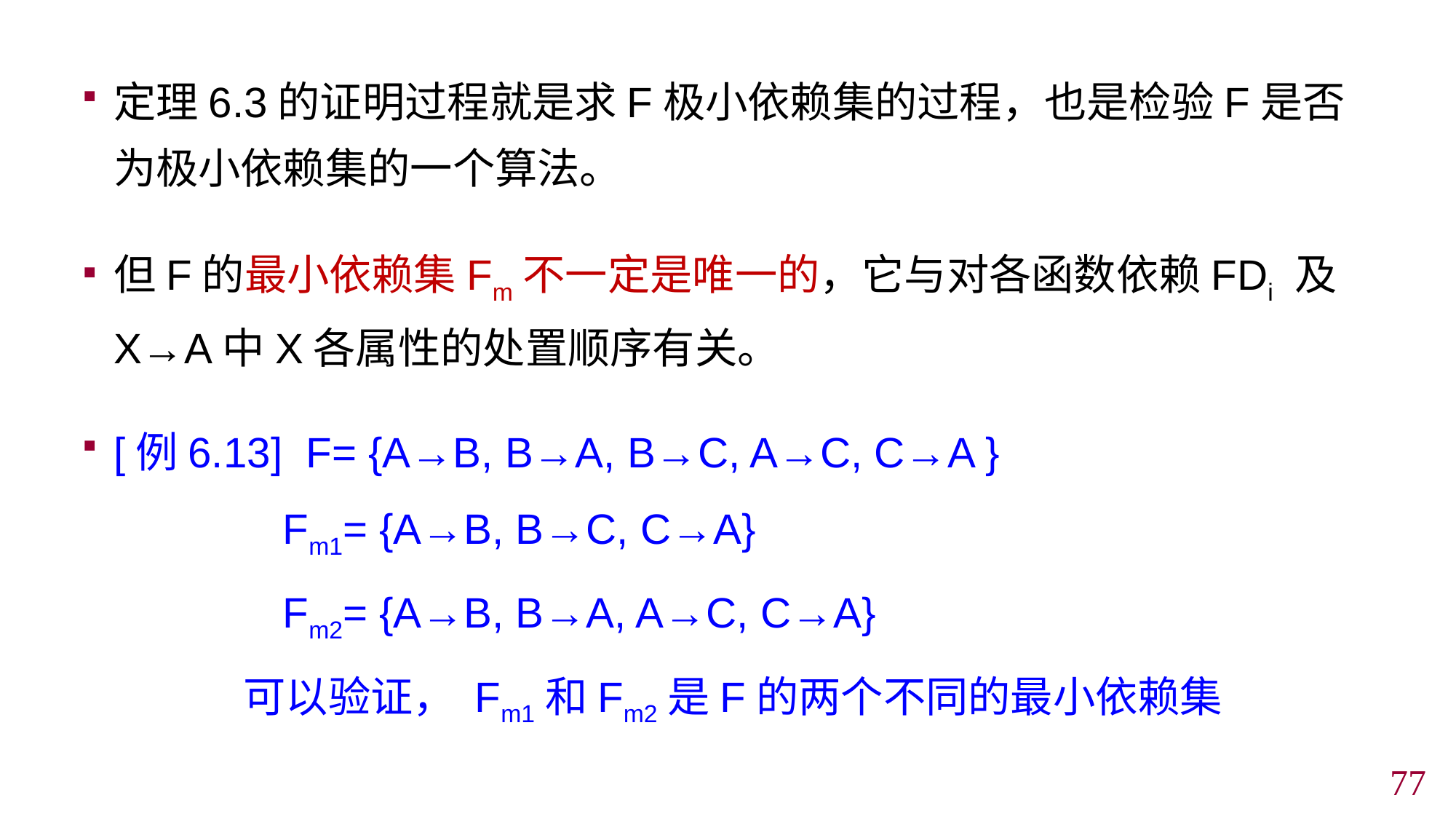

定理6.3的证明过程就是求F极小依赖集的过程，也是检验F是否为极小依赖集的一个算法。

但F的最小依赖集Fm不一定是唯一的，它与对各函数依赖FDi 及X→A中X各属性的处置顺序有关。

[例6.13]  F= {A→B, B→A, B→C, A→C, C→A }
                 Fm1= {A→B, B→C, C→A}
                 Fm2= {A→B, B→A, A→C, C→A}
                可以验证， Fm1和Fm2是F的两个不同的最小依赖集

77